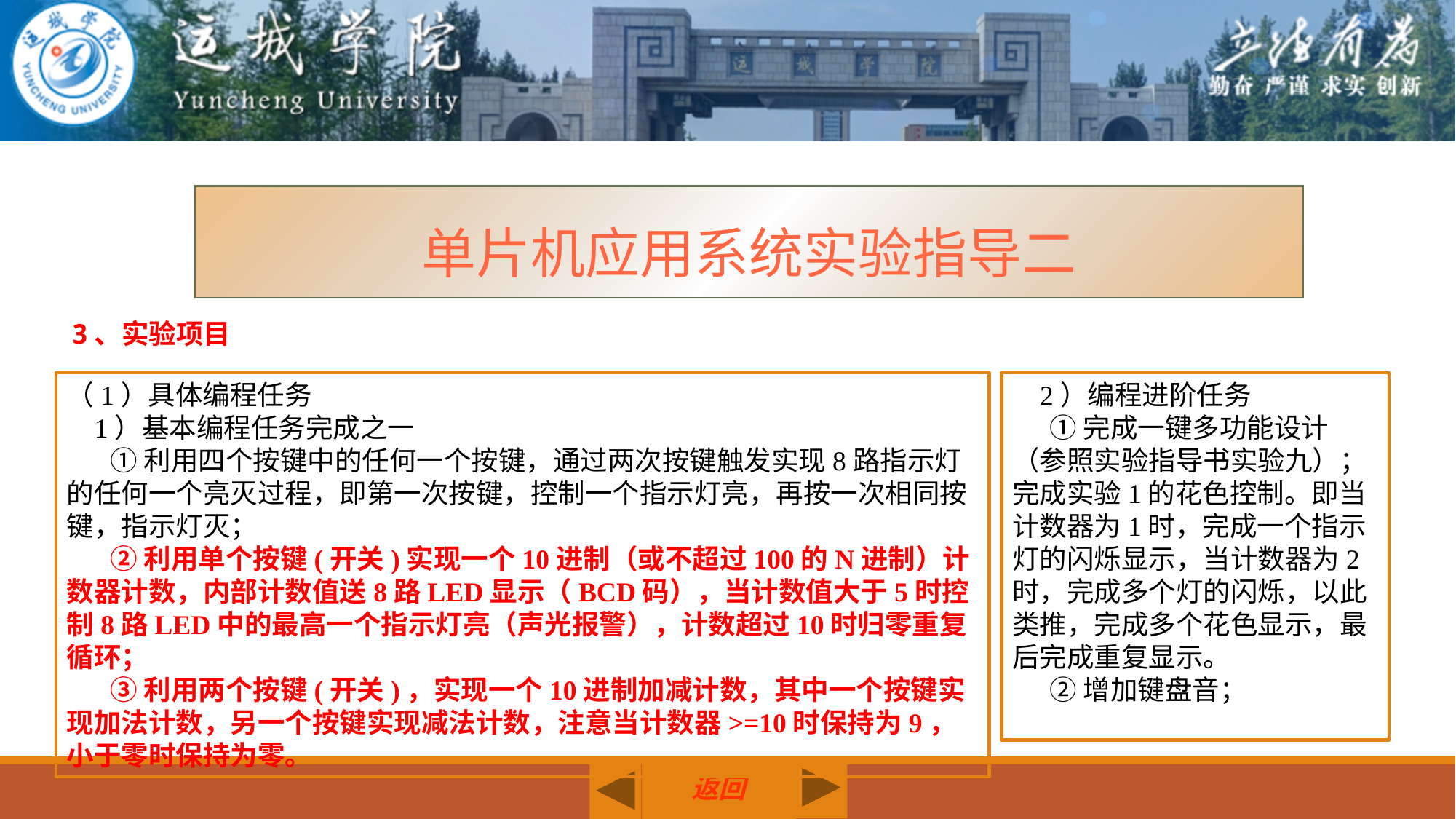

单片机应用系统实验指导二
3、实验项目
（1）具体编程任务
    1）基本编程任务完成之一
       ①利用四个按键中的任何一个按键，通过两次按键触发实现8路指示灯的任何一个亮灭过程，即第一次按键，控制一个指示灯亮，再按一次相同按键，指示灯灭；
       ②利用单个按键(开关)实现一个10进制（或不超过100的N进制）计数器计数，内部计数值送8路LED显示（BCD码），当计数值大于5时控制8路LED中的最高一个指示灯亮（声光报警），计数超过10时归零重复循环；
       ③利用两个按键(开关)，实现一个10进制加减计数，其中一个按键实现加法计数，另一个按键实现减法计数，注意当计数器>=10时保持为9，小于零时保持为零。
    2）编程进阶任务
      ①完成一键多功能设计（参照实验指导书实验九）；完成实验1的花色控制。即当计数器为1时，完成一个指示灯的闪烁显示，当计数器为2时，完成多个灯的闪烁，以此类推，完成多个花色显示，最后完成重复显示。
      ②增加键盘音；

返回